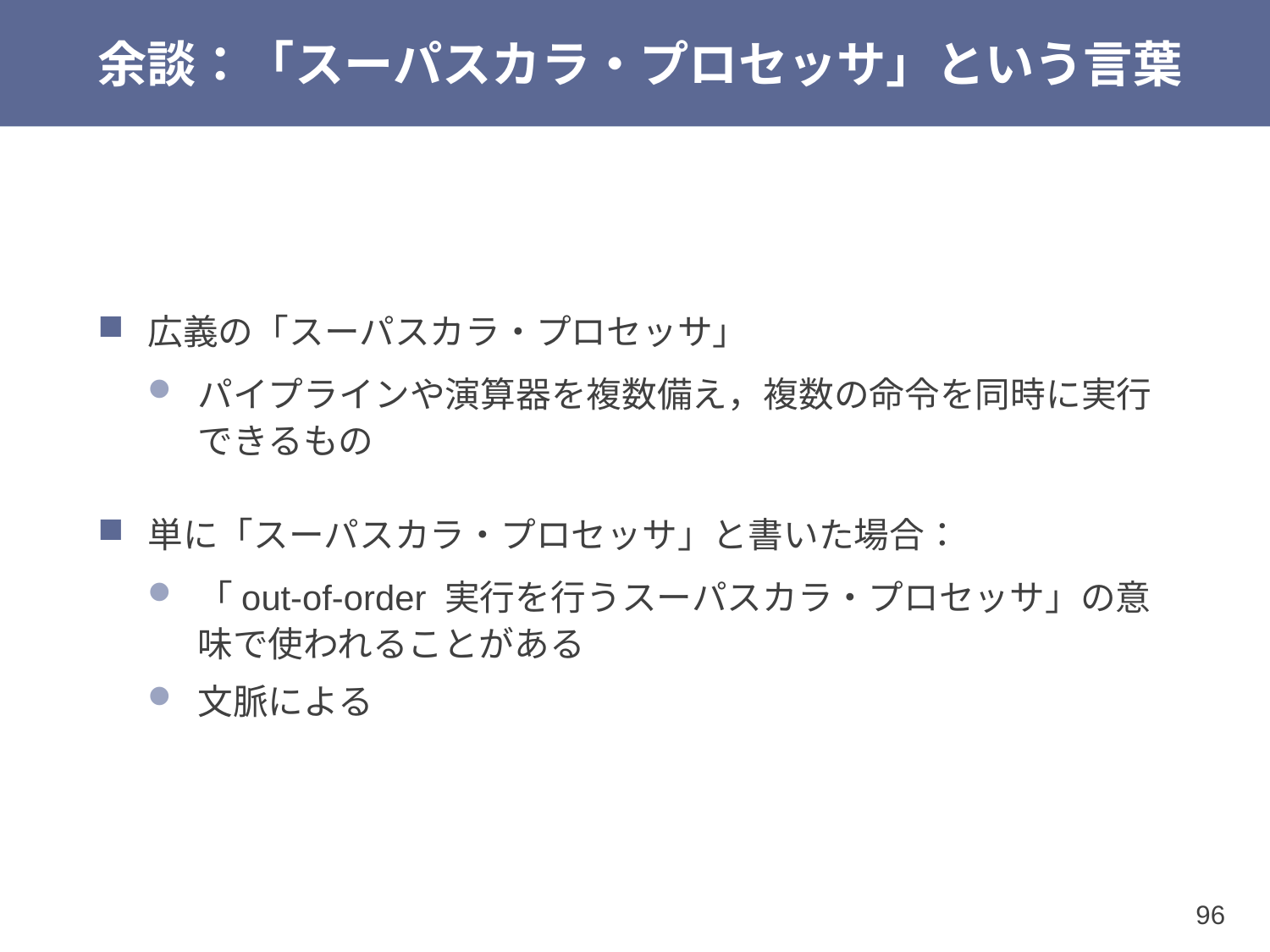

# 余談：「スーパスカラ・プロセッサ」という言葉
広義の「スーパスカラ・プロセッサ」
パイプラインや演算器を複数備え，複数の命令を同時に実行できるもの
単に「スーパスカラ・プロセッサ」と書いた場合：
「out-of-order 実行を行うスーパスカラ・プロセッサ」の意味で使われることがある
文脈による